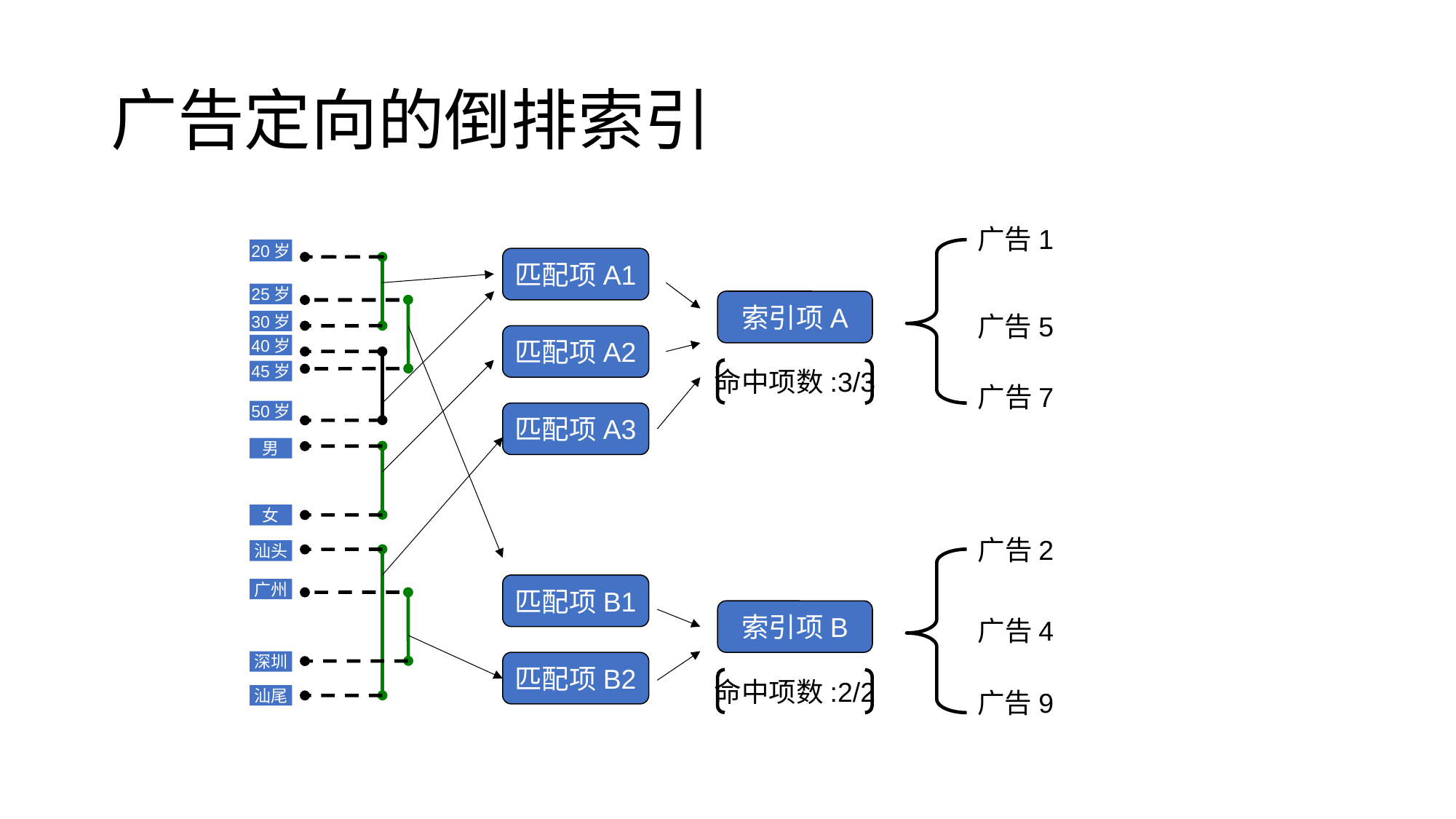

# 广告定向的倒排索引
广告1
20岁

匹配项A1

25岁

索引项A

广告5
30岁

匹配项A2
40岁

命中项数:3/3
45岁

广告7

50岁
匹配项A3

男

女

广告2
汕头

匹配项B1
广州

索引项B
广告4

深圳

匹配项B2

命中项数:2/2
广告9
汕尾